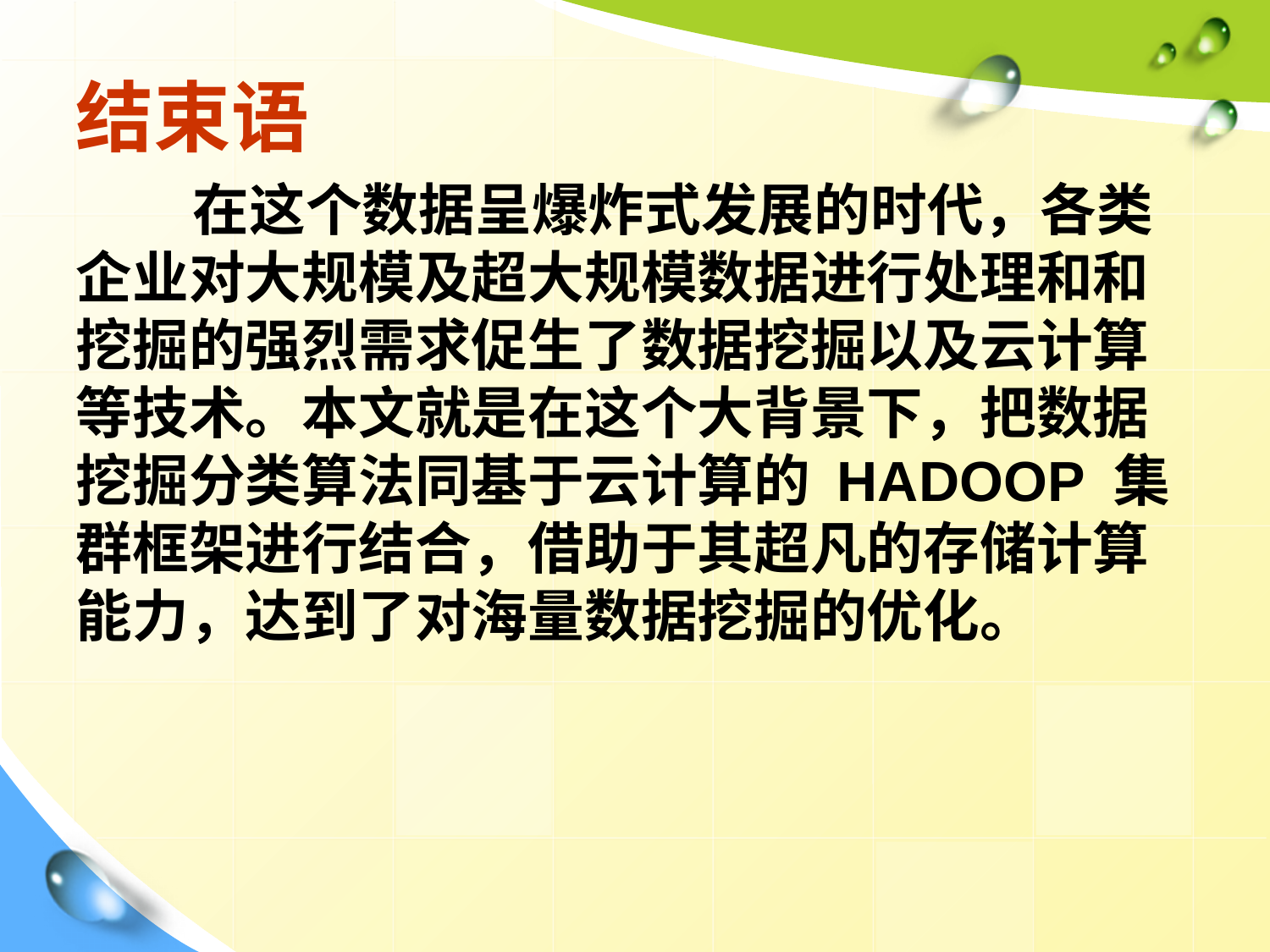

结束语
        在这个数据呈爆炸式发展的时代，各类企业对大规模及超大规模数据进行处理和和挖掘的强烈需求促生了数据挖掘以及云计算等技术。本文就是在这个大背景下，把数据挖掘分类算法同基于云计算的 HADOOP 集群框架进行结合，借助于其超凡的存储计算能力，达到了对海量数据挖掘的优化。